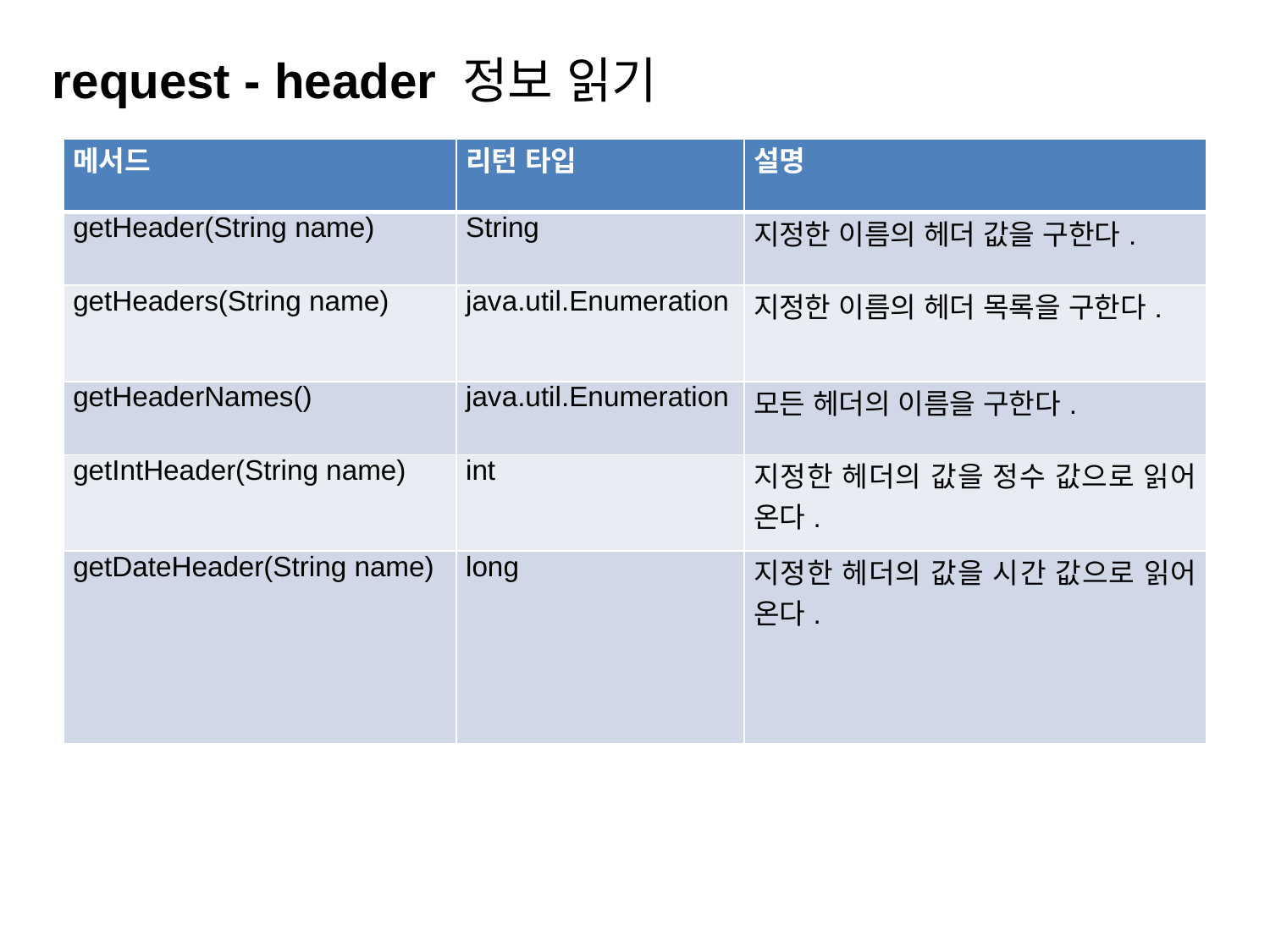

# request - header 정보 읽기
| 메서드 | 리턴 타입 | 설명 |
| --- | --- | --- |
| getHeader(String name) | String | 지정한 이름의 헤더 값을 구한다. |
| getHeaders(String name) | java.util.Enumeration | 지정한 이름의 헤더 목록을 구한다. |
| getHeaderNames() | java.util.Enumeration | 모든 헤더의 이름을 구한다. |
| getIntHeader(String name) | int | 지정한 헤더의 값을 정수 값으로 읽어 온다. |
| getDateHeader(String name) | long | 지정한 헤더의 값을 시간 값으로 읽어 온다. |